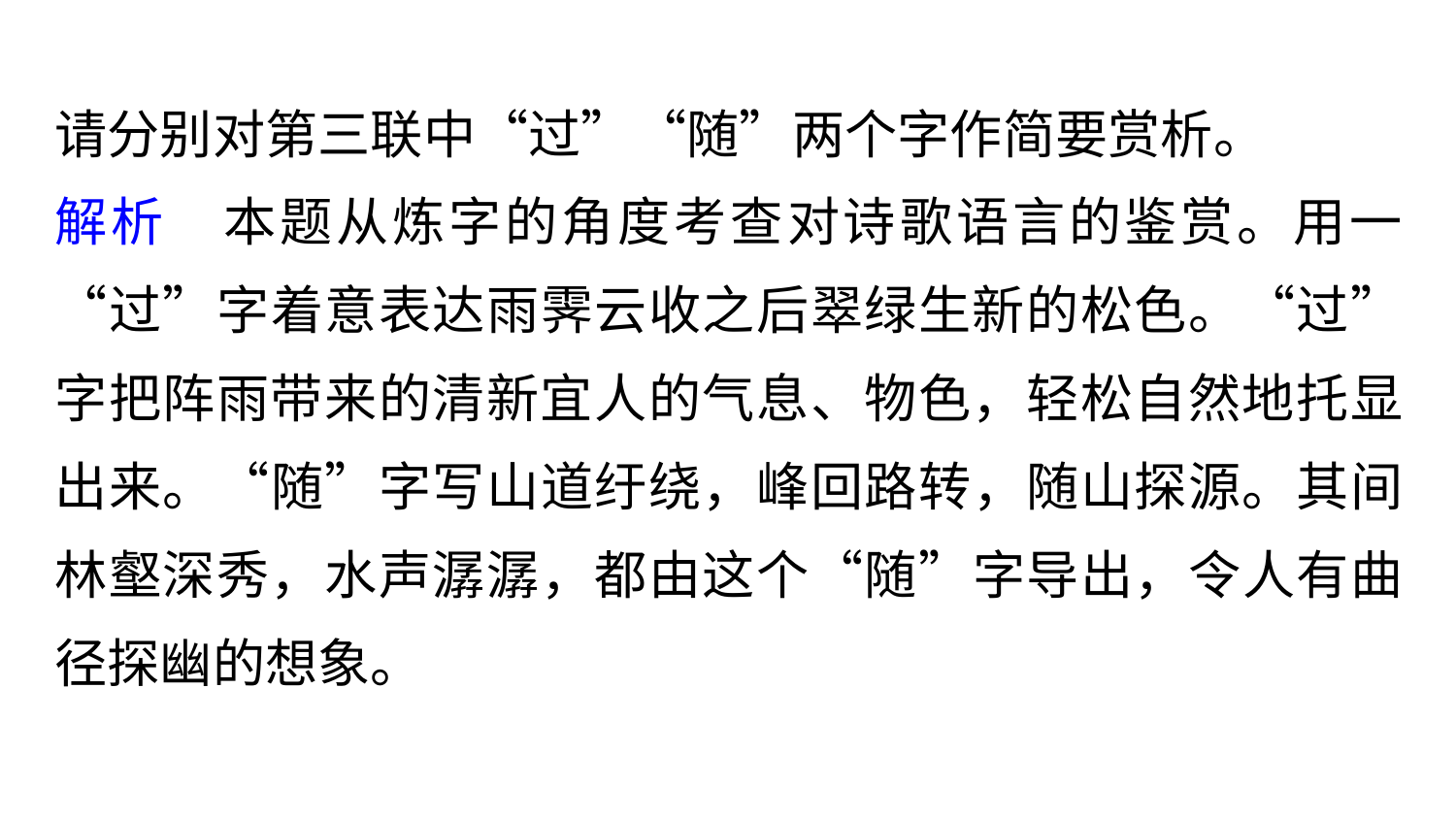

请分别对第三联中“过”“随”两个字作简要赏析。
解析　本题从炼字的角度考查对诗歌语言的鉴赏。用一“过”字着意表达雨霁云收之后翠绿生新的松色。“过”字把阵雨带来的清新宜人的气息、物色，轻松自然地托显出来。“随”字写山道纡绕，峰回路转，随山探源。其间林壑深秀，水声潺潺，都由这个“随”字导出，令人有曲径探幽的想象。